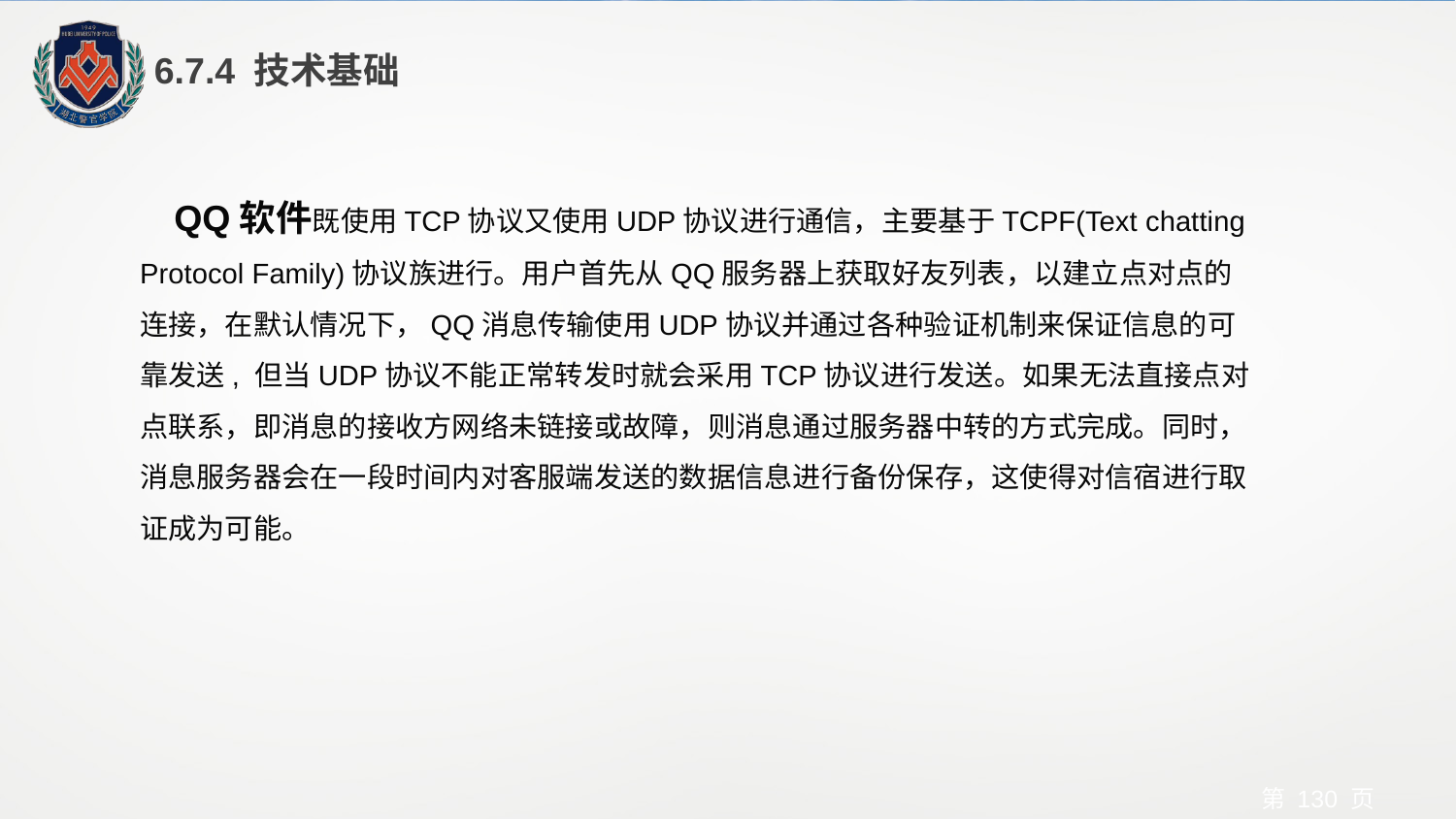

6.7.4 技术基础
    QQ软件既使用TCP协议又使用UDP协议进行通信，主要基于TCPF(Text chatting Protocol Family)协议族进行。用户首先从QQ服务器上获取好友列表，以建立点对点的连接，在默认情况下，QQ消息传输使用UDP协议并通过各种验证机制来保证信息的可靠发送, 但当UDP协议不能正常转发时就会采用TCP协议进行发送。如果无法直接点对点联系，即消息的接收方网络未链接或故障，则消息通过服务器中转的方式完成。同时，消息服务器会在一段时间内对客服端发送的数据信息进行备份保存，这使得对信宿进行取证成为可能。